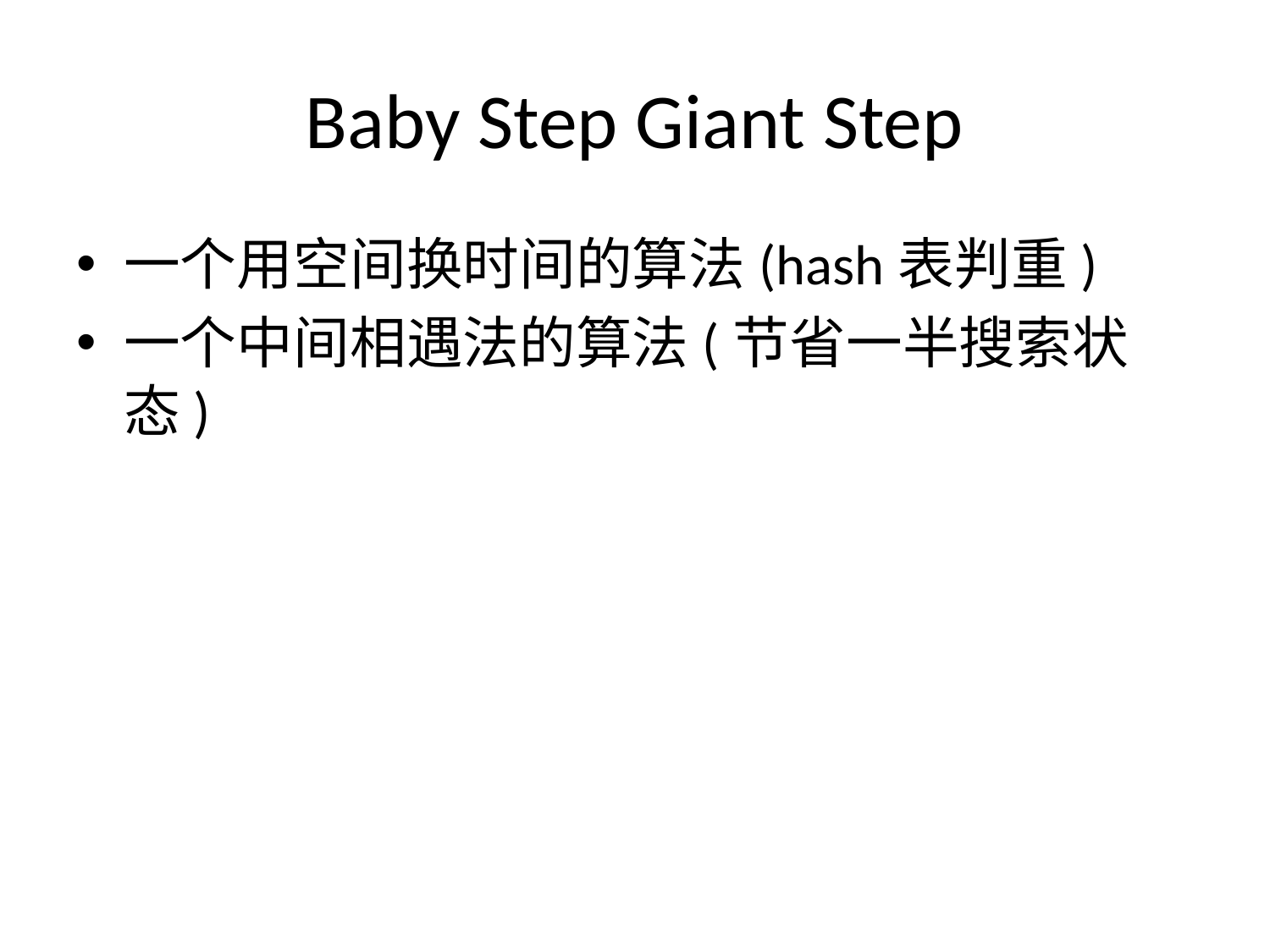

# Baby Step Giant Step
一个用空间换时间的算法(hash表判重)
一个中间相遇法的算法(节省一半搜索状态)